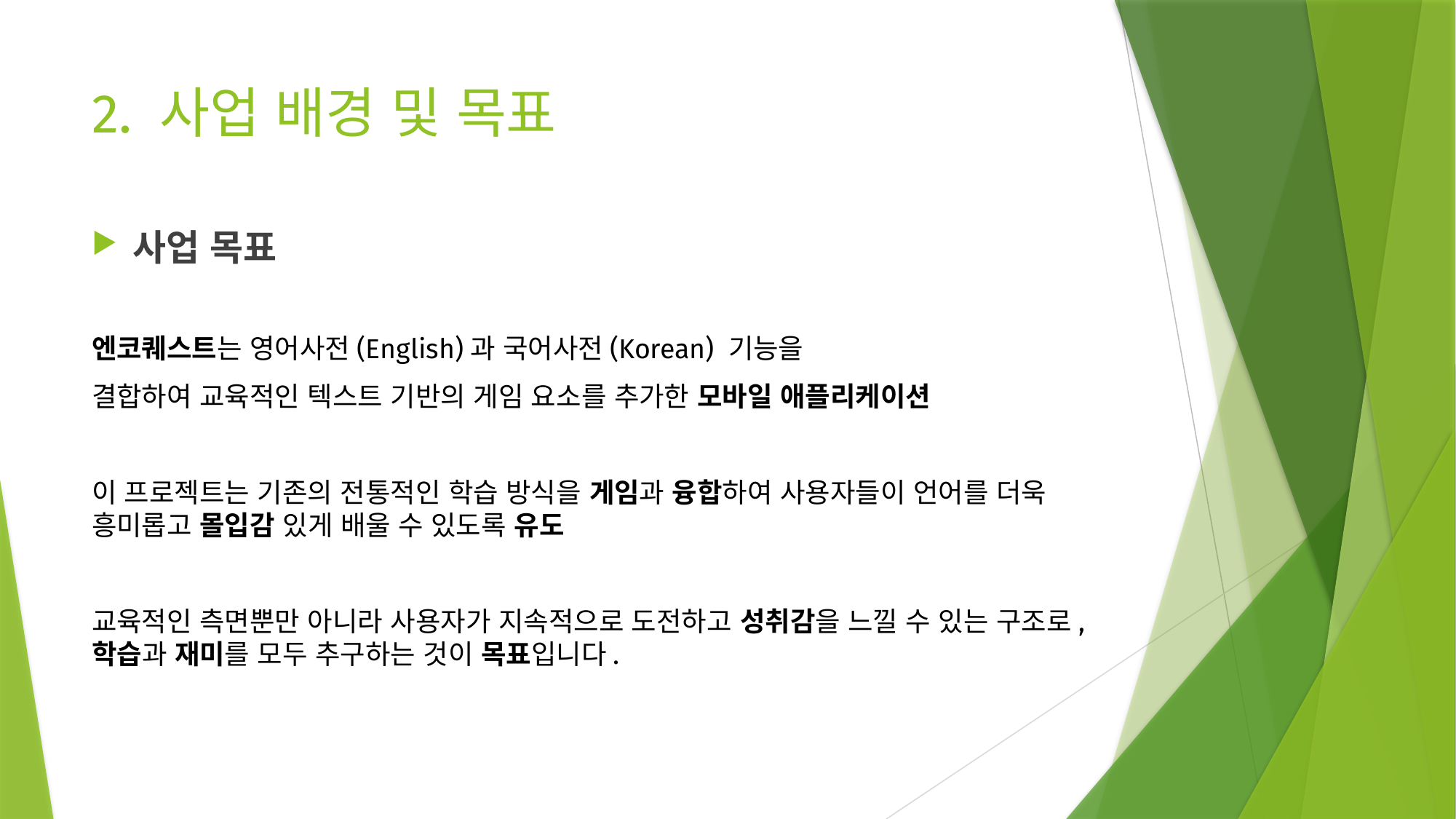

# 2. 사업 배경 및 목표
사업 목표

엔코퀘스트는 영어사전(English)과 국어사전(Korean) 기능을
결합하여 교육적인 텍스트 기반의 게임 요소를 추가한 모바일 애플리케이션

이 프로젝트는 기존의 전통적인 학습 방식을 게임과 융합하여 사용자들이 언어를 더욱 흥미롭고 몰입감 있게 배울 수 있도록 유도

교육적인 측면뿐만 아니라 사용자가 지속적으로 도전하고 성취감을 느낄 수 있는 구조로, 학습과 재미를 모두 추구하는 것이 목표입니다.